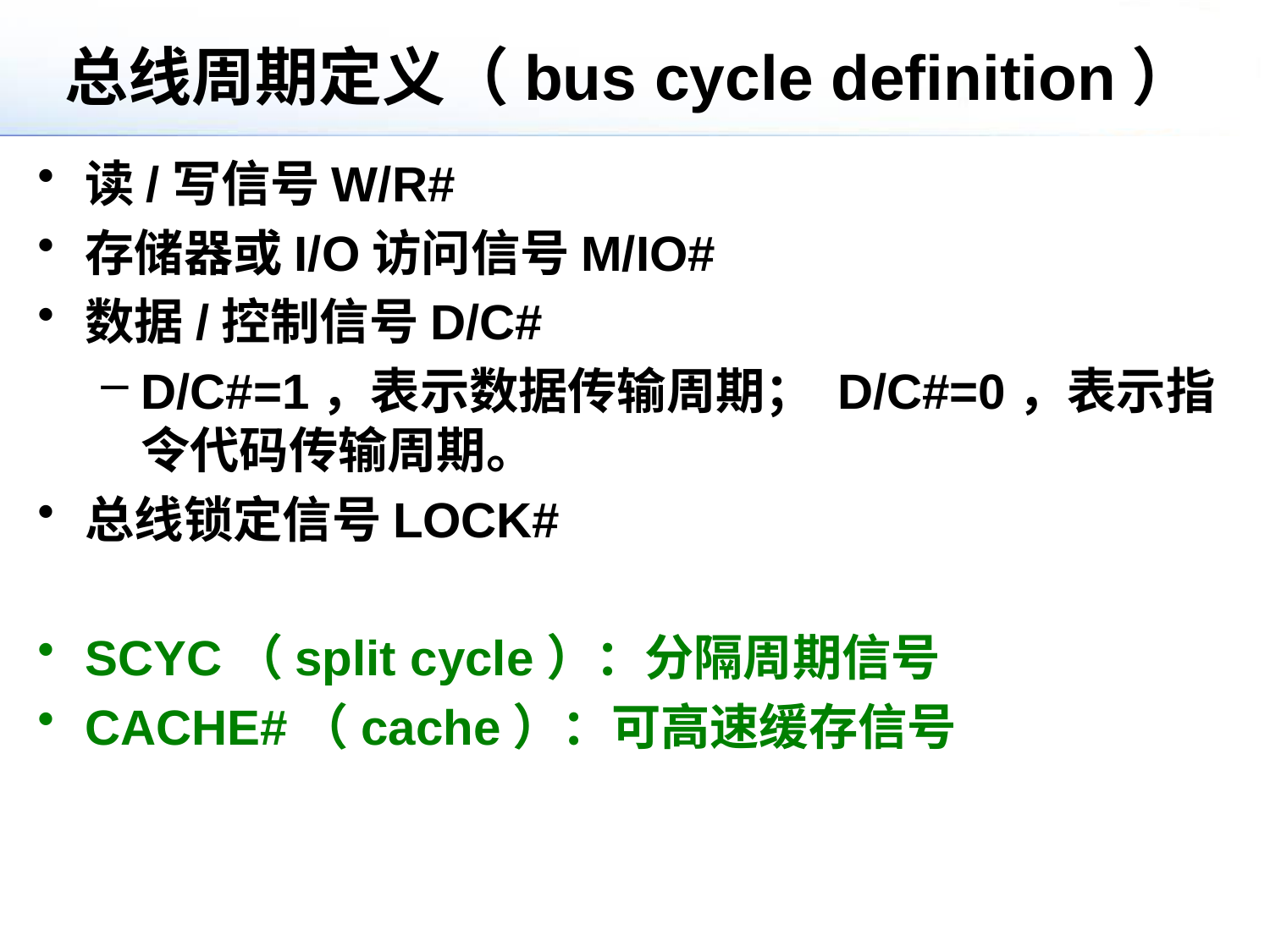

# 总线周期定义（bus cycle definition）
读/写信号W/R#
存储器或I/O访问信号M/IO#
数据/控制信号D/C#
D/C#=1，表示数据传输周期； D/C#=0，表示指令代码传输周期。
总线锁定信号LOCK#

SCYC（split cycle）：分隔周期信号
CACHE#（cache）：可高速缓存信号